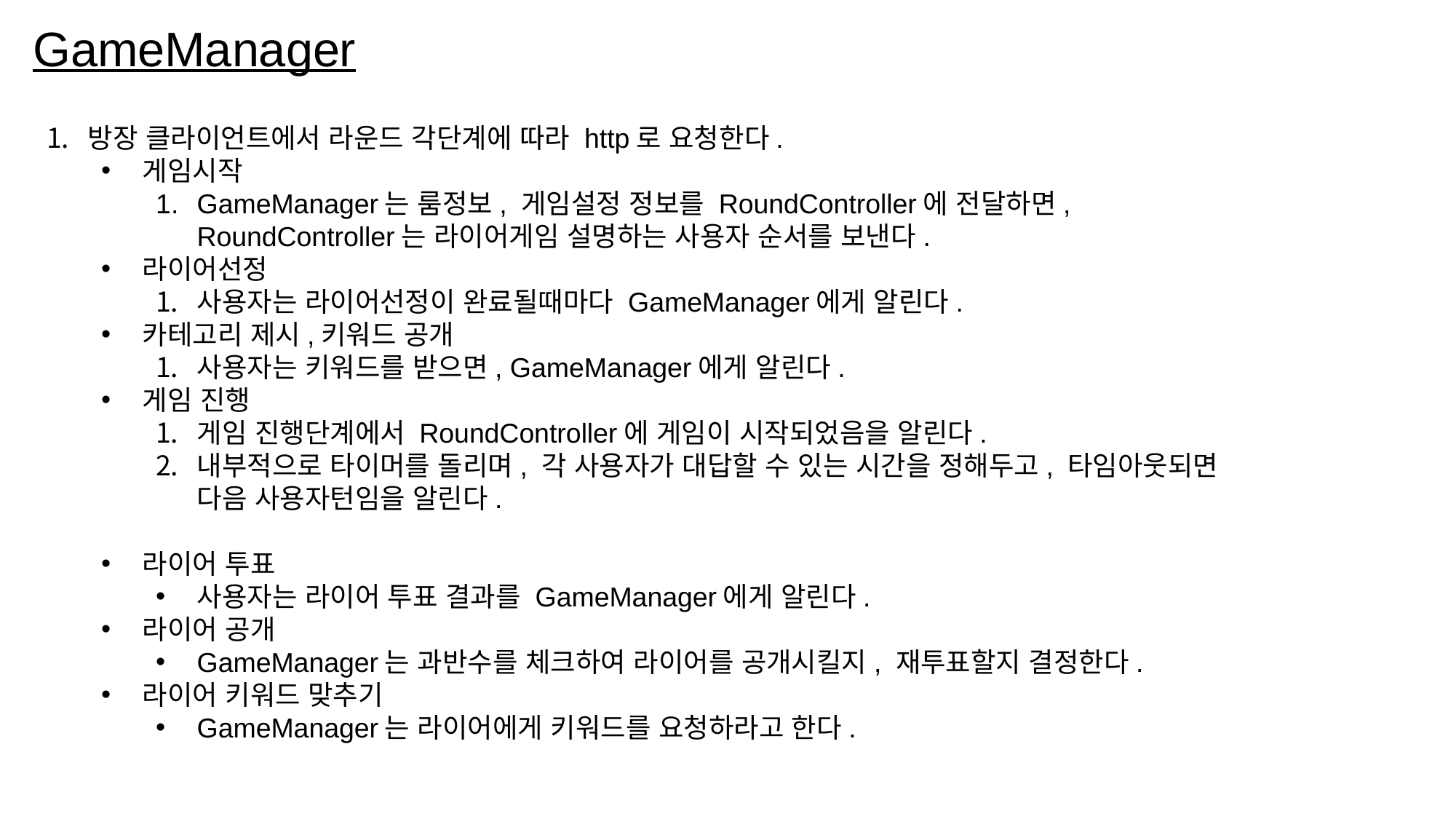

# GameManager
방장 클라이언트에서 라운드 각단계에 따라 http로 요청한다.
게임시작
GameManager는 룸정보, 게임설정 정보를 RoundController에 전달하면,
RoundController는 라이어게임 설명하는 사용자 순서를 보낸다.
라이어선정
사용자는 라이어선정이 완료될때마다 GameManager에게 알린다.
카테고리 제시,키워드 공개
사용자는 키워드를 받으면, GameManager에게 알린다.
게임 진행
게임 진행단계에서 RoundController에 게임이 시작되었음을 알린다.
내부적으로 타이머를 돌리며, 각 사용자가 대답할 수 있는 시간을 정해두고, 타임아웃되면 다음 사용자턴임을 알린다.

라이어 투표
사용자는 라이어 투표 결과를 GameManager에게 알린다.
라이어 공개
GameManager는 과반수를 체크하여 라이어를 공개시킬지, 재투표할지 결정한다.
라이어 키워드 맞추기
GameManager는 라이어에게 키워드를 요청하라고 한다.